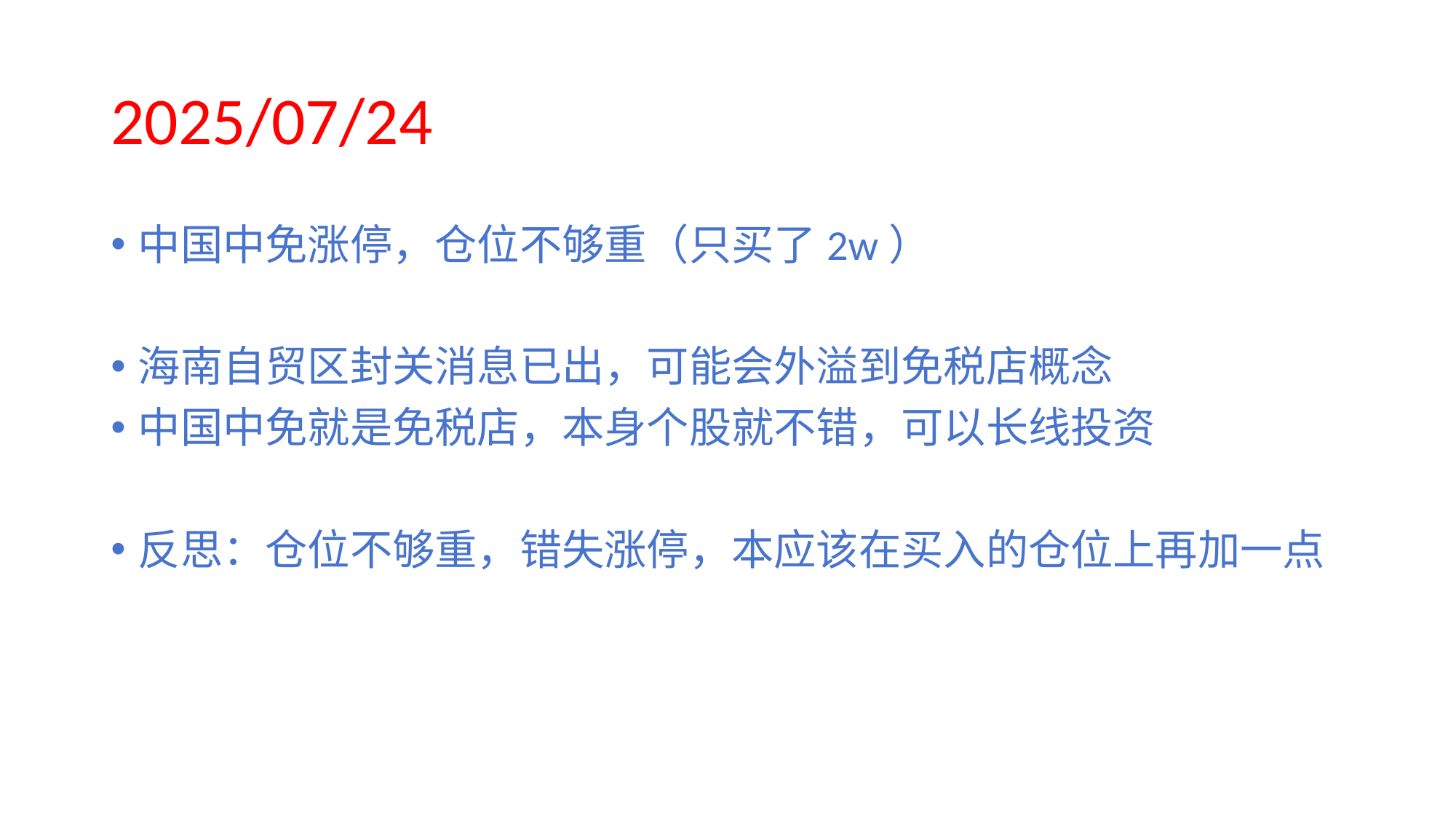

# 2025/07/24
中国中免涨停，仓位不够重（只买了2w）

海南自贸区封关消息已出，可能会外溢到免税店概念
中国中免就是免税店，本身个股就不错，可以长线投资

反思：仓位不够重，错失涨停，本应该在买入的仓位上再加一点